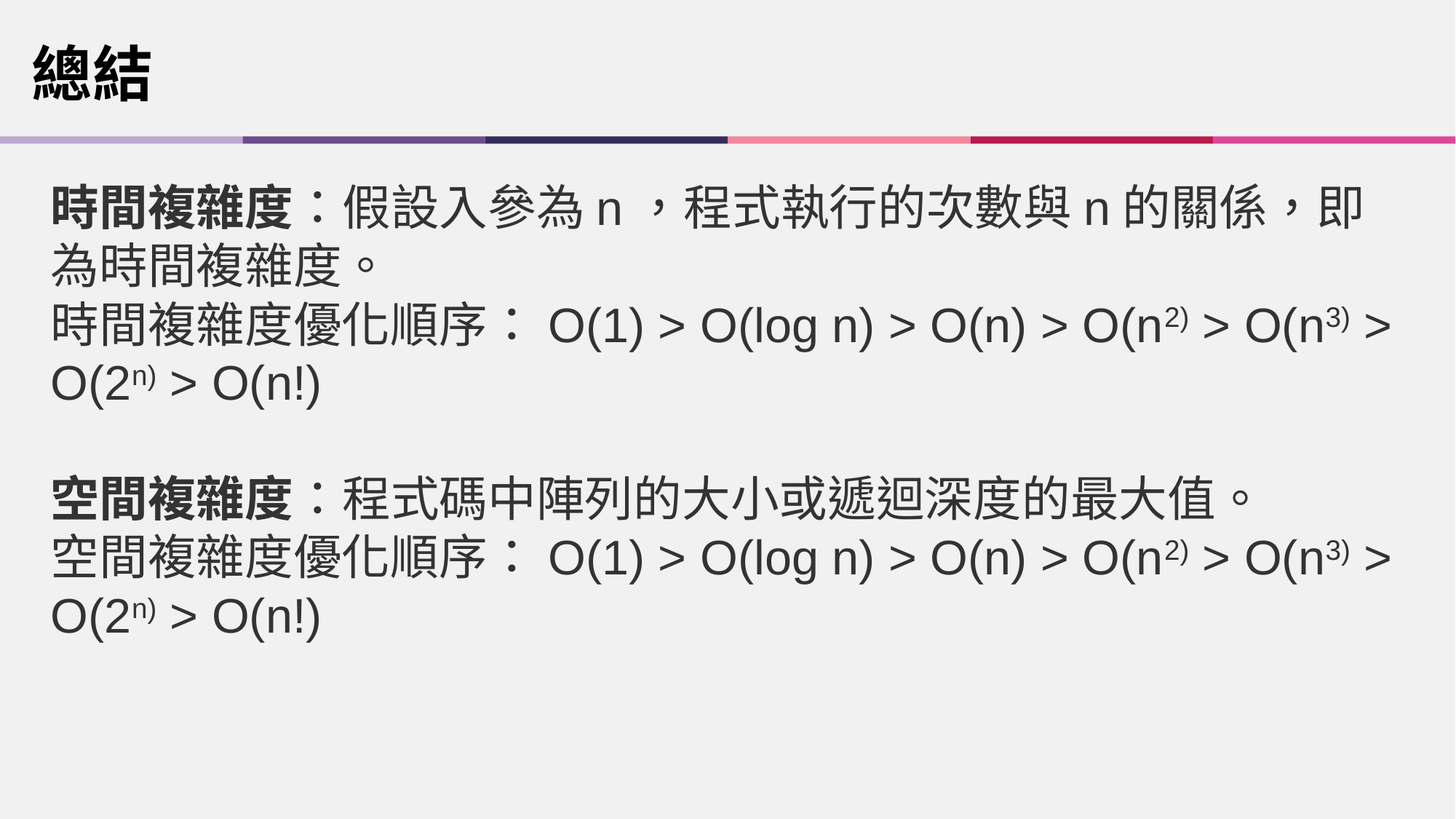

總結
時間複雜度：假設入參為n，程式執行的次數與n的關係，即為時間複雜度。
時間複雜度優化順序：O(1) > O(log n) > O(n) > O(n2) > O(n3) > O(2n) > O(n!)

空間複雜度：程式碼中陣列的大小或遞迴深度的最大值。
空間複雜度優化順序：O(1) > O(log n) > O(n) > O(n2) > O(n3) > O(2n) > O(n!)